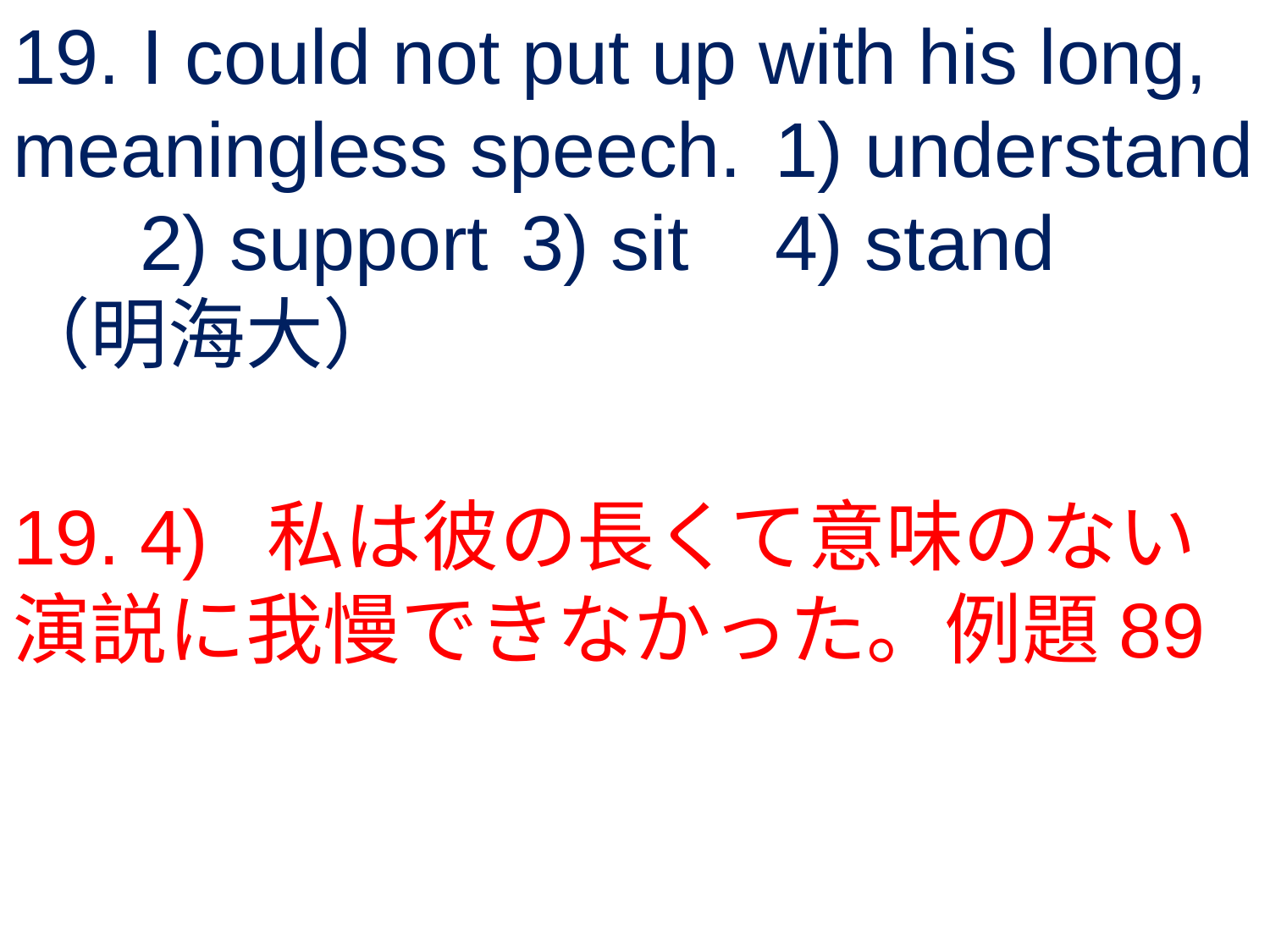

# 19. I could not put up with his long, meaningless speech.	1) understand	2) support	3) sit	4) stand	（明海大）
19.	4) 	私は彼の長くて意味のない演説に我慢できなかった。例題89